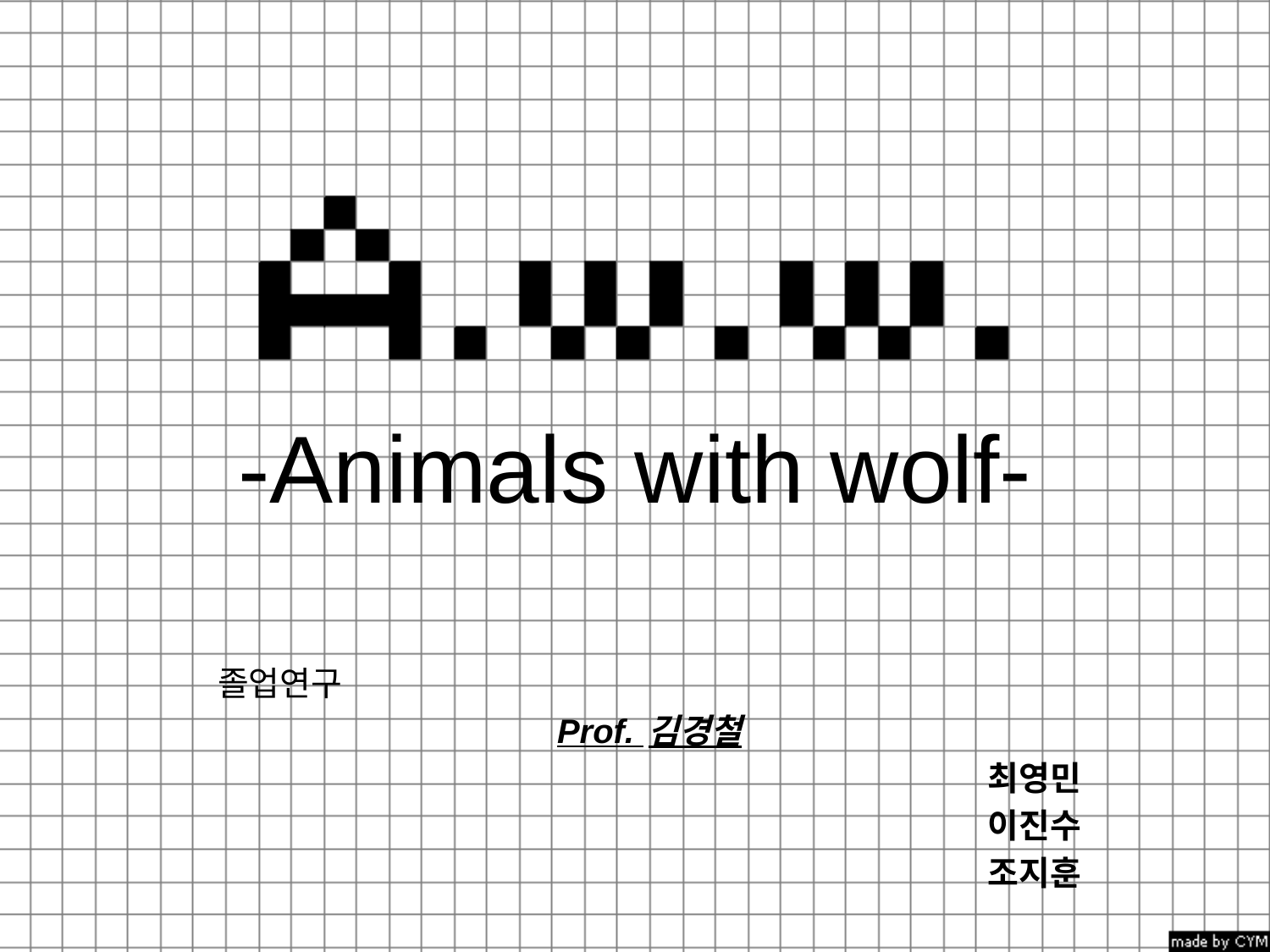

# -Animals with wolf-
졸업연구
Prof. 김경철
최영민
이진수
조지훈